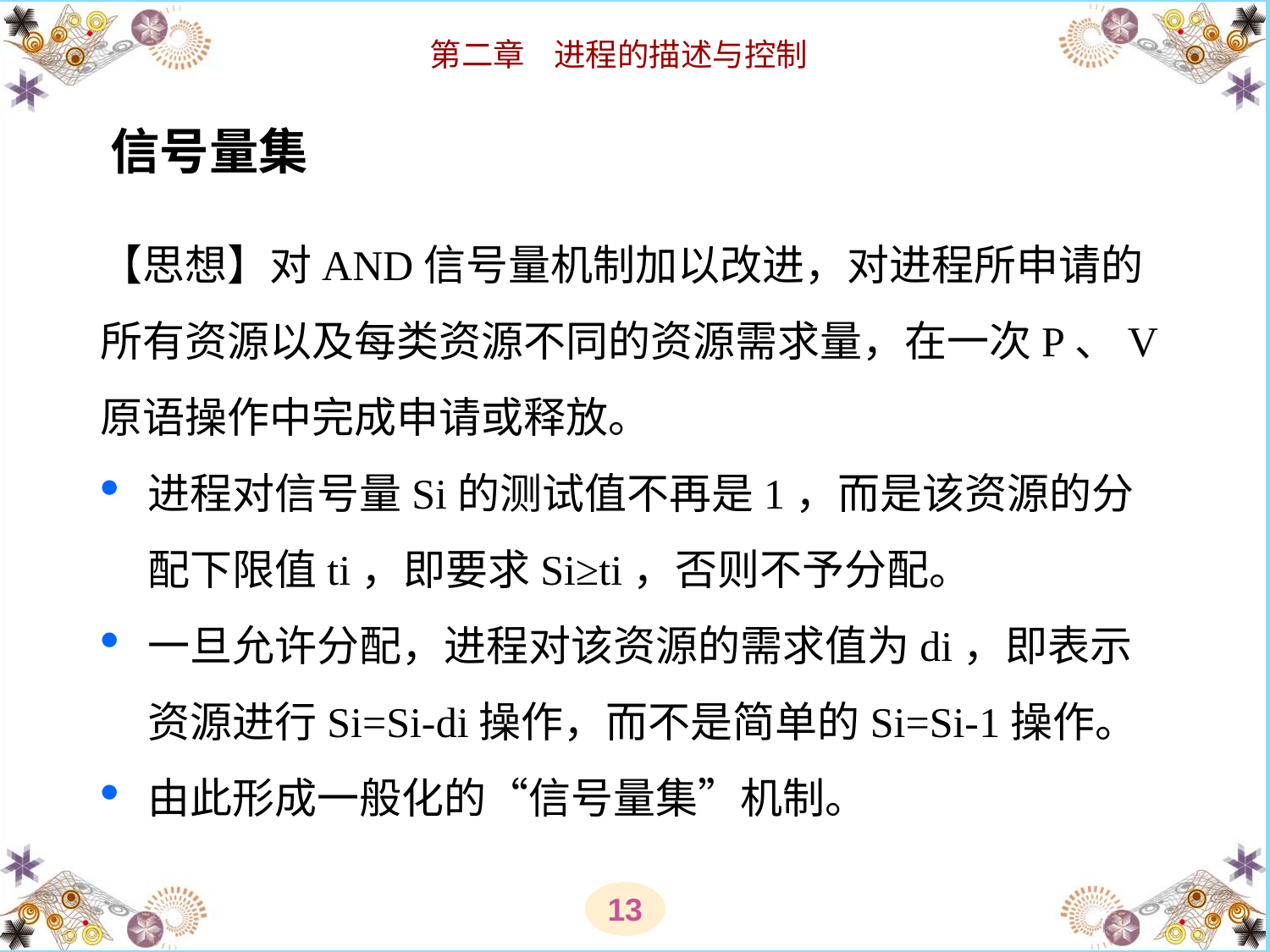

信号量集
【思想】对AND信号量机制加以改进，对进程所申请的所有资源以及每类资源不同的资源需求量，在一次P、V原语操作中完成申请或释放。
进程对信号量Si的测试值不再是1，而是该资源的分配下限值ti，即要求Si≥ti，否则不予分配。
一旦允许分配，进程对该资源的需求值为di，即表示资源进行Si=Si-di操作，而不是简单的Si=Si-1操作。
由此形成一般化的“信号量集”机制。